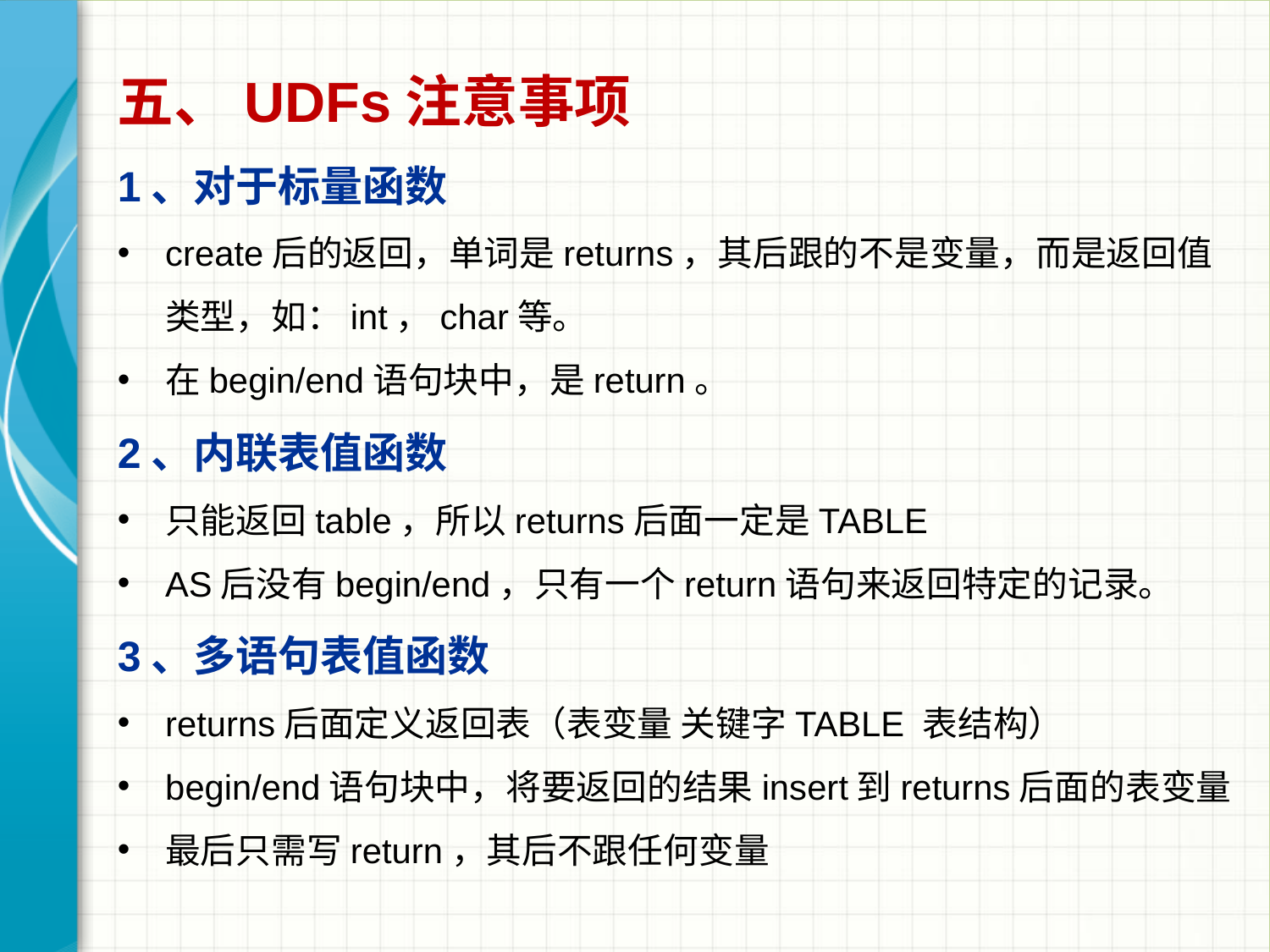

五、UDFs注意事项
1、对于标量函数
create后的返回，单词是returns，其后跟的不是变量，而是返回值类型，如：int，char等。
在begin/end语句块中，是return。
2、内联表值函数
只能返回table，所以returns后面一定是TABLE
AS后没有begin/end，只有一个return语句来返回特定的记录。
3、多语句表值函数
returns后面定义返回表（表变量 关键字TABLE 表结构）
begin/end语句块中，将要返回的结果insert到returns后面的表变量
最后只需写return，其后不跟任何变量